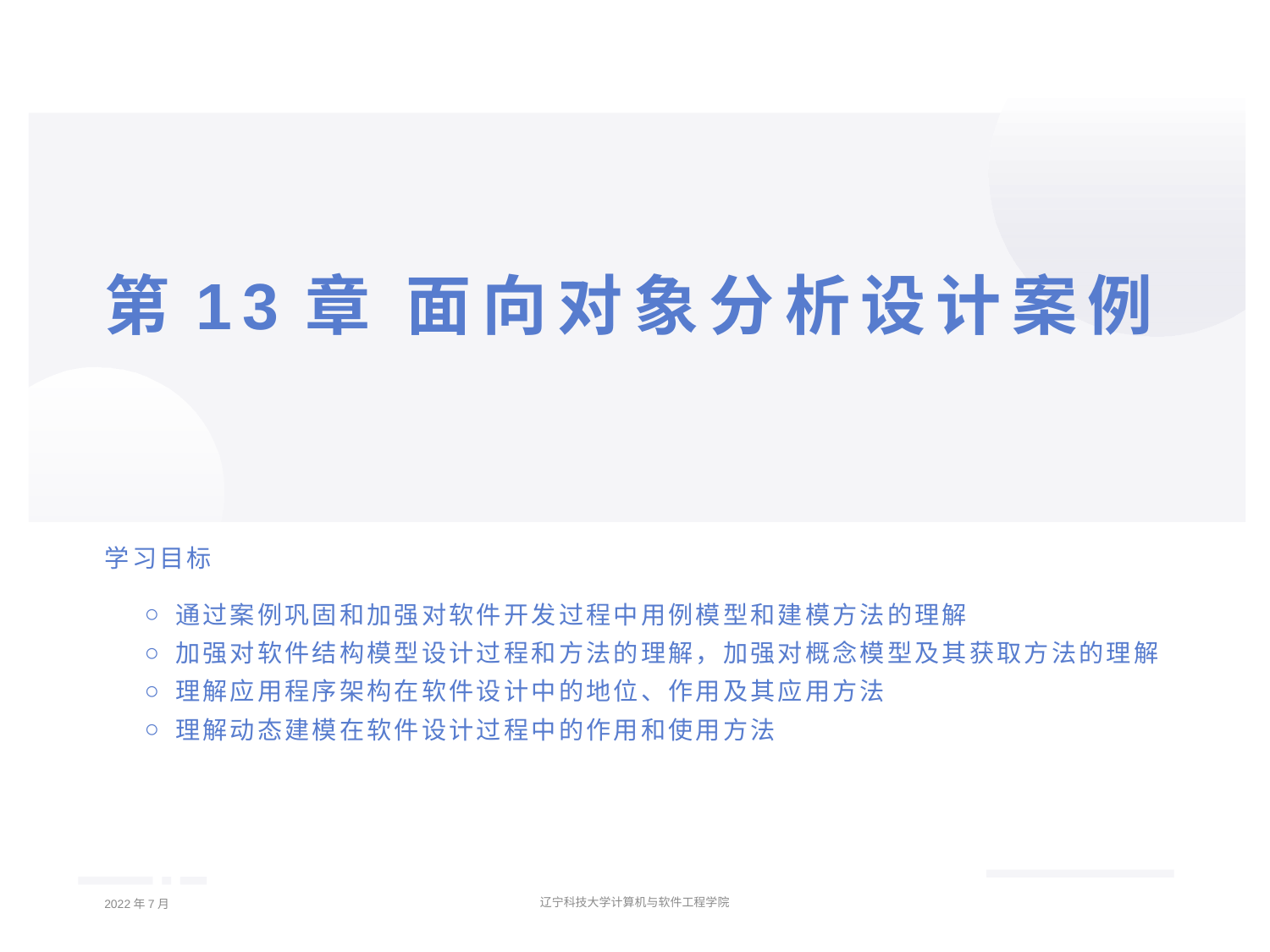

# 第13章 面向对象分析设计案例
学习目标
通过案例巩固和加强对软件开发过程中用例模型和建模方法的理解
加强对软件结构模型设计过程和方法的理解，加强对概念模型及其获取方法的理解
理解应用程序架构在软件设计中的地位、作用及其应用方法
理解动态建模在软件设计过程中的作用和使用方法
2022年7月
辽宁科技大学计算机与软件工程学院
1